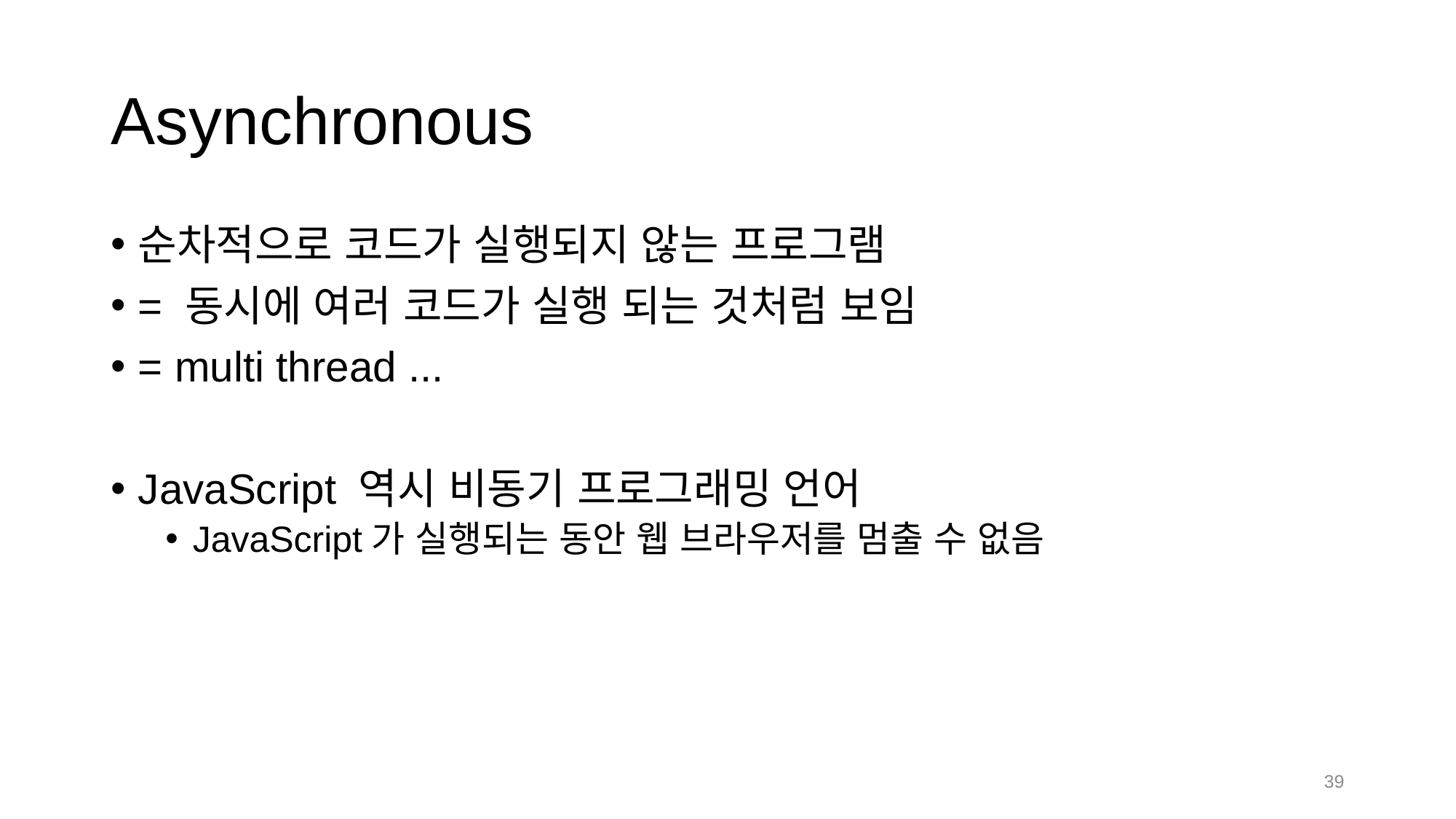

# Asynchronous
순차적으로 코드가 실행되지 않는 프로그램
= 동시에 여러 코드가 실행 되는 것처럼 보임
= multi thread ...

JavaScript 역시 비동기 프로그래밍 언어
JavaScript가 실행되는 동안 웹 브라우저를 멈출 수 없음
39